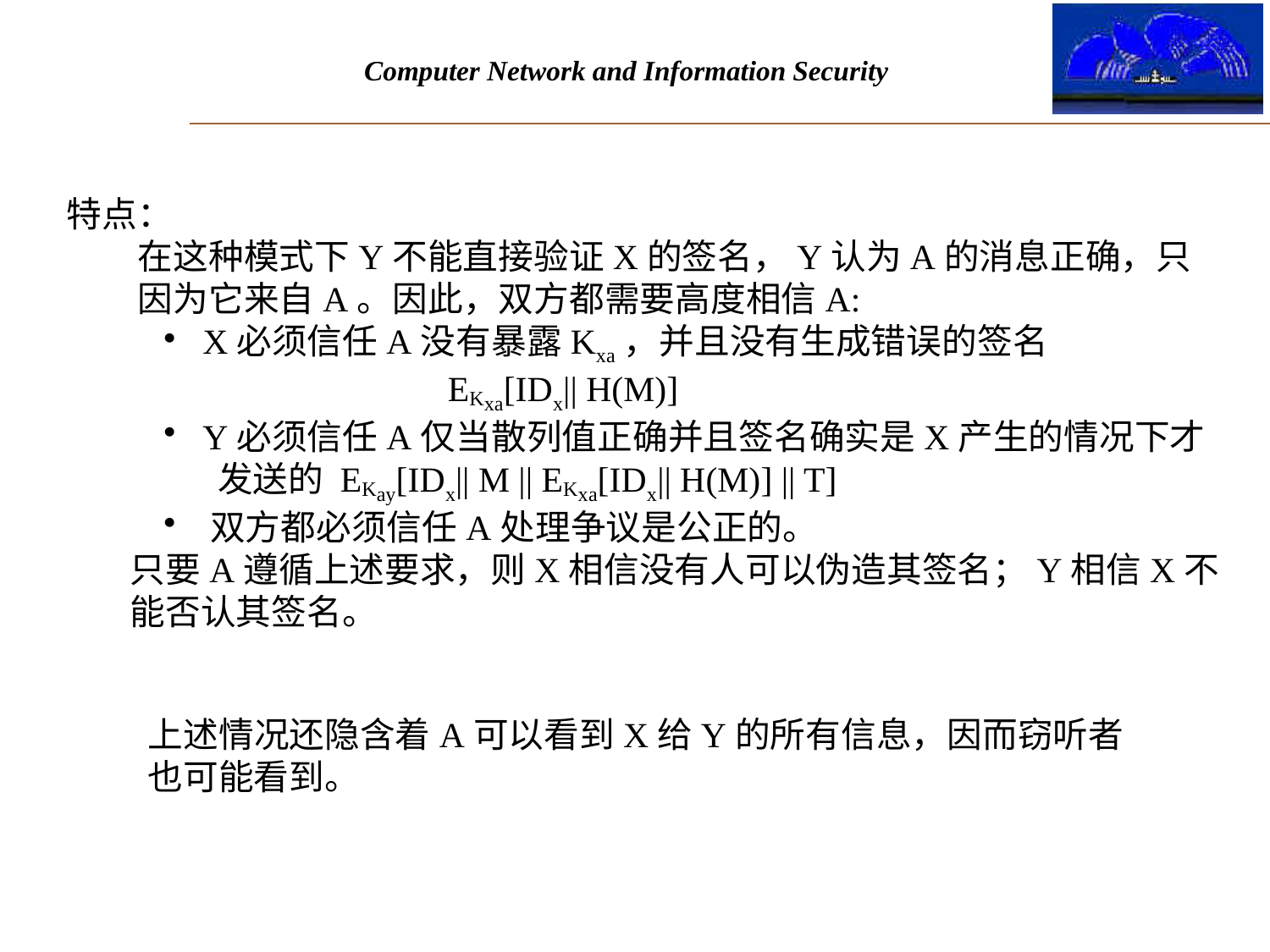

特点：
        在这种模式下Y不能直接验证X的签名，Y认为A的消息正确，只
        因为它来自A。因此，双方都需要高度相信A:
 X必须信任A没有暴露Kxa，并且没有生成错误的签名
			EKxa[IDx|| H(M)]
 Y必须信任A仅当散列值正确并且签名确实是X产生的情况下才
  发送的 EKay[IDx|| M || EKxa[IDx|| H(M)] || T]
 双方都必须信任A处理争议是公正的。
只要A遵循上述要求，则X相信没有人可以伪造其签名；Y相信X不
能否认其签名。

上述情况还隐含着A可以看到X给Y的所有信息，因而窃听者
也可能看到。